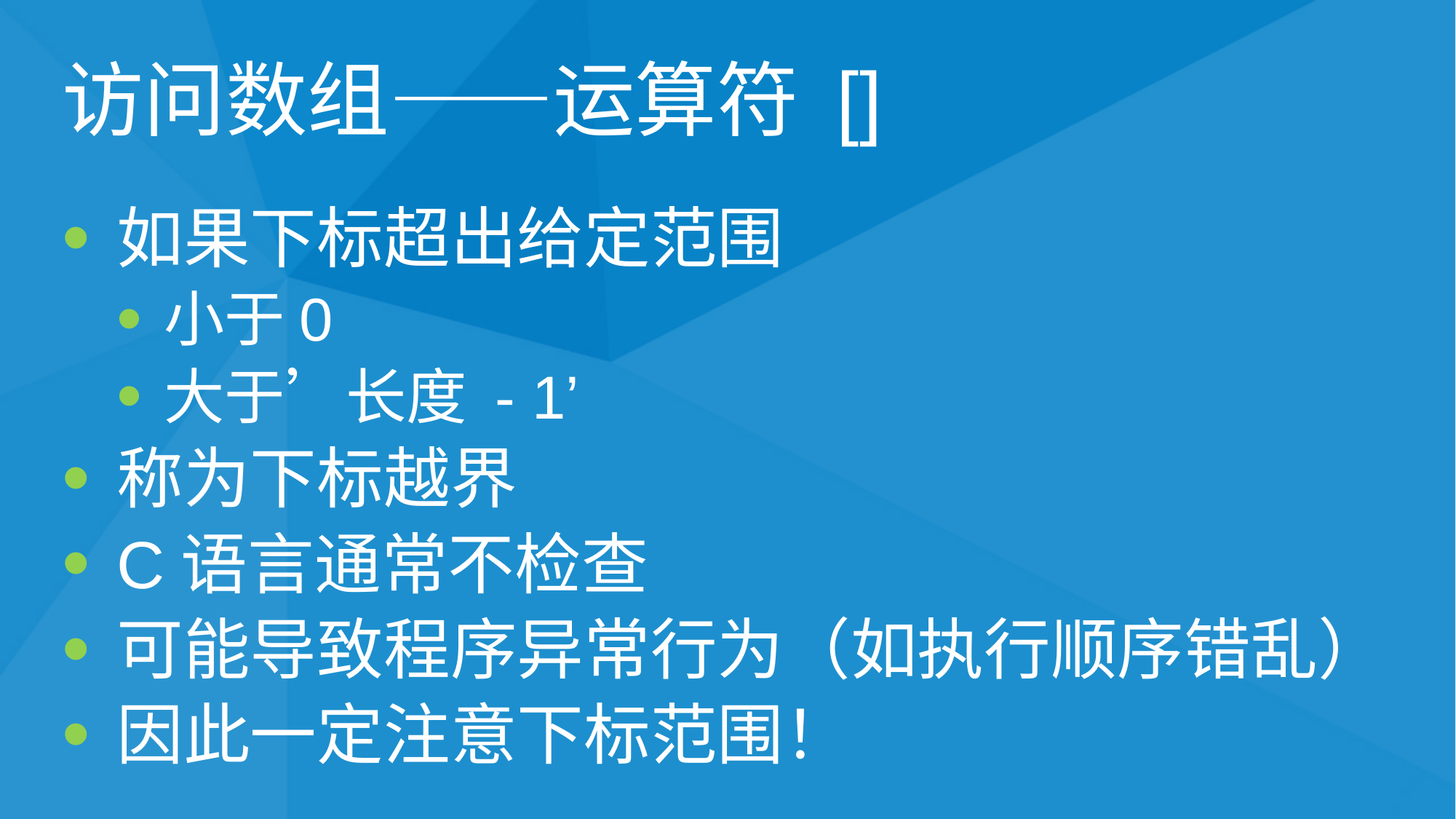

# 访问数组——运算符 []
如果下标超出给定范围
小于0
大于’长度 - 1’
称为下标越界
C语言通常不检查
可能导致程序异常行为（如执行顺序错乱）
因此一定注意下标范围！